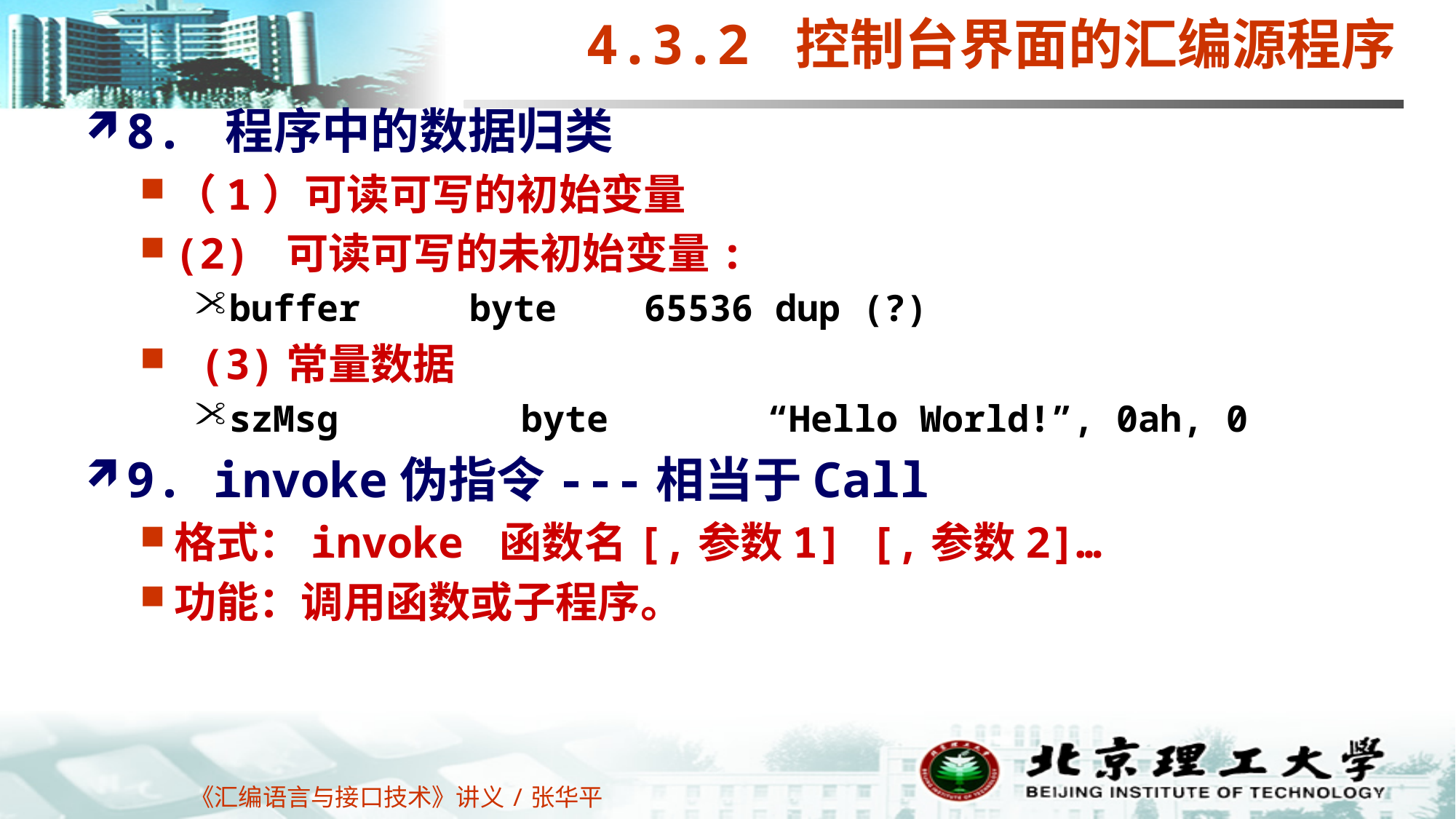

4.3.2 控制台界面的汇编源程序
8. 程序中的数据归类
（1）可读可写的初始变量
(2) 可读可写的未初始变量:
buffer     byte    65536 dup (?)
 (3)常量数据
szMsg	byte		“Hello World!”, 0ah, 0
9. invoke伪指令---相当于Call
格式：invoke 函数名[,参数1] [,参数2]…
功能：调用函数或子程序。